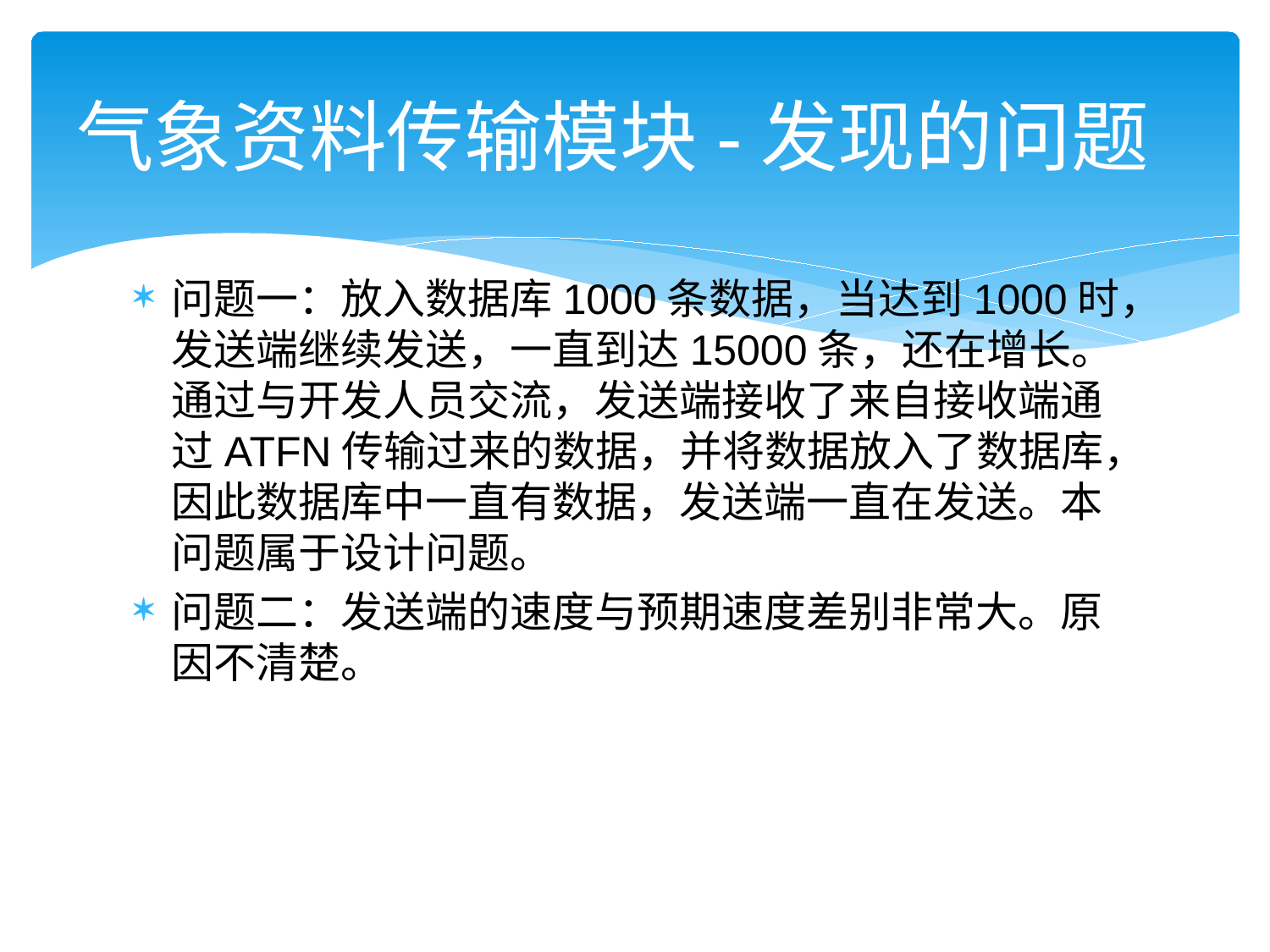

# 气象资料传输模块-发现的问题
问题一：放入数据库1000条数据，当达到1000时，发送端继续发送，一直到达15000条，还在增长。通过与开发人员交流，发送端接收了来自接收端通过ATFN传输过来的数据，并将数据放入了数据库，因此数据库中一直有数据，发送端一直在发送。本问题属于设计问题。
问题二：发送端的速度与预期速度差别非常大。原因不清楚。